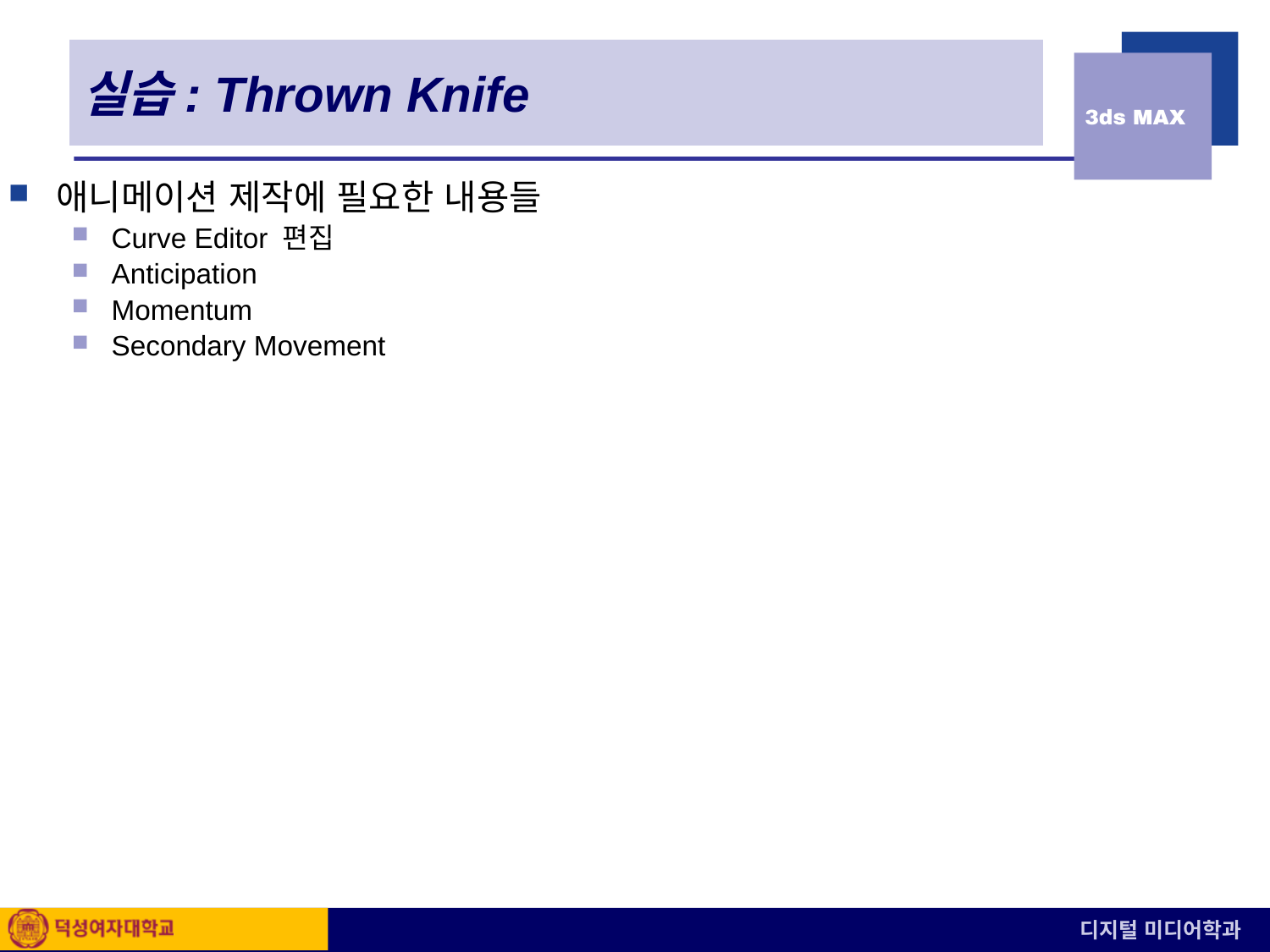

# 실습: Thrown Knife
애니메이션 제작에 필요한 내용들
Curve Editor 편집
Anticipation
Momentum
Secondary Movement